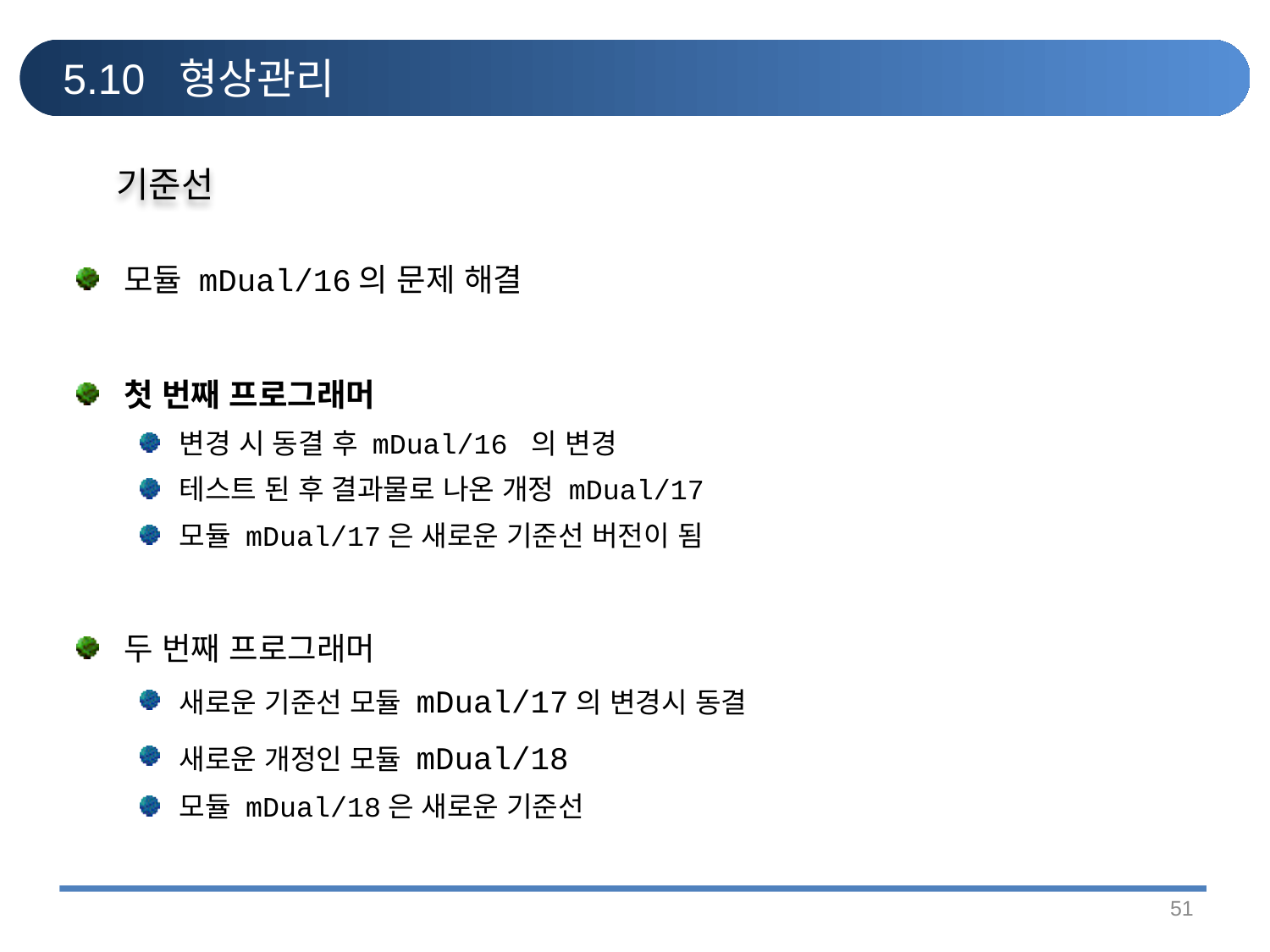

# 5.10  형상관리
기준선
모듈 mDual/16의 문제 해결

첫 번째 프로그래머
변경 시 동결 후 mDual/16 의 변경
테스트 된 후 결과물로 나온 개정 mDual/17
모듈 mDual/17은 새로운 기준선 버전이 됨

두 번째 프로그래머
새로운 기준선 모듈 mDual/17의 변경시 동결
새로운 개정인 모듈 mDual/18
모듈 mDual/18은 새로운 기준선

51